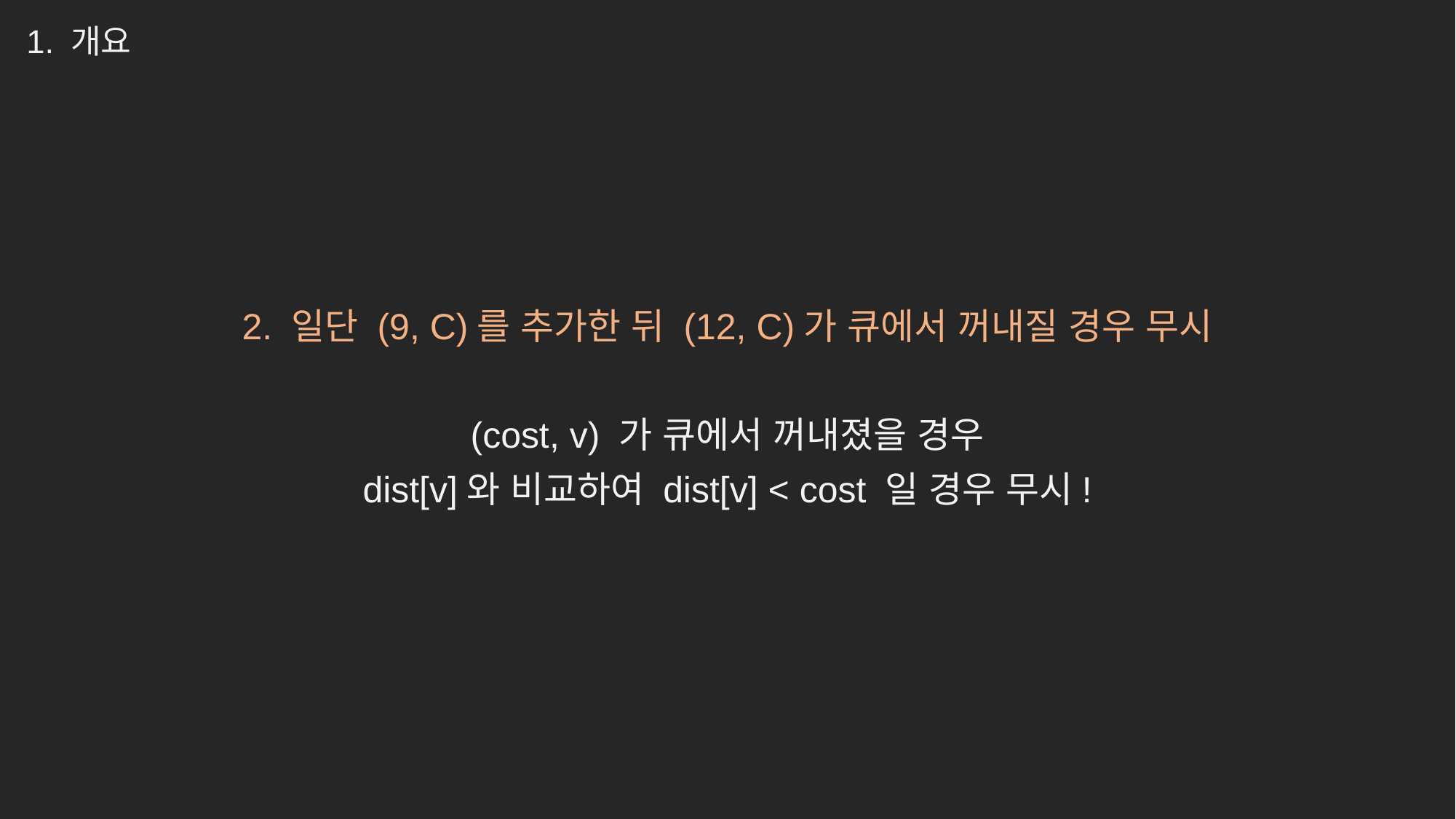

1. 개요
2. 일단 (9, C)를 추가한 뒤 (12, C)가 큐에서 꺼내질 경우 무시

(cost, v) 가 큐에서 꺼내졌을 경우
dist[v]와 비교하여 dist[v] < cost 일 경우 무시!